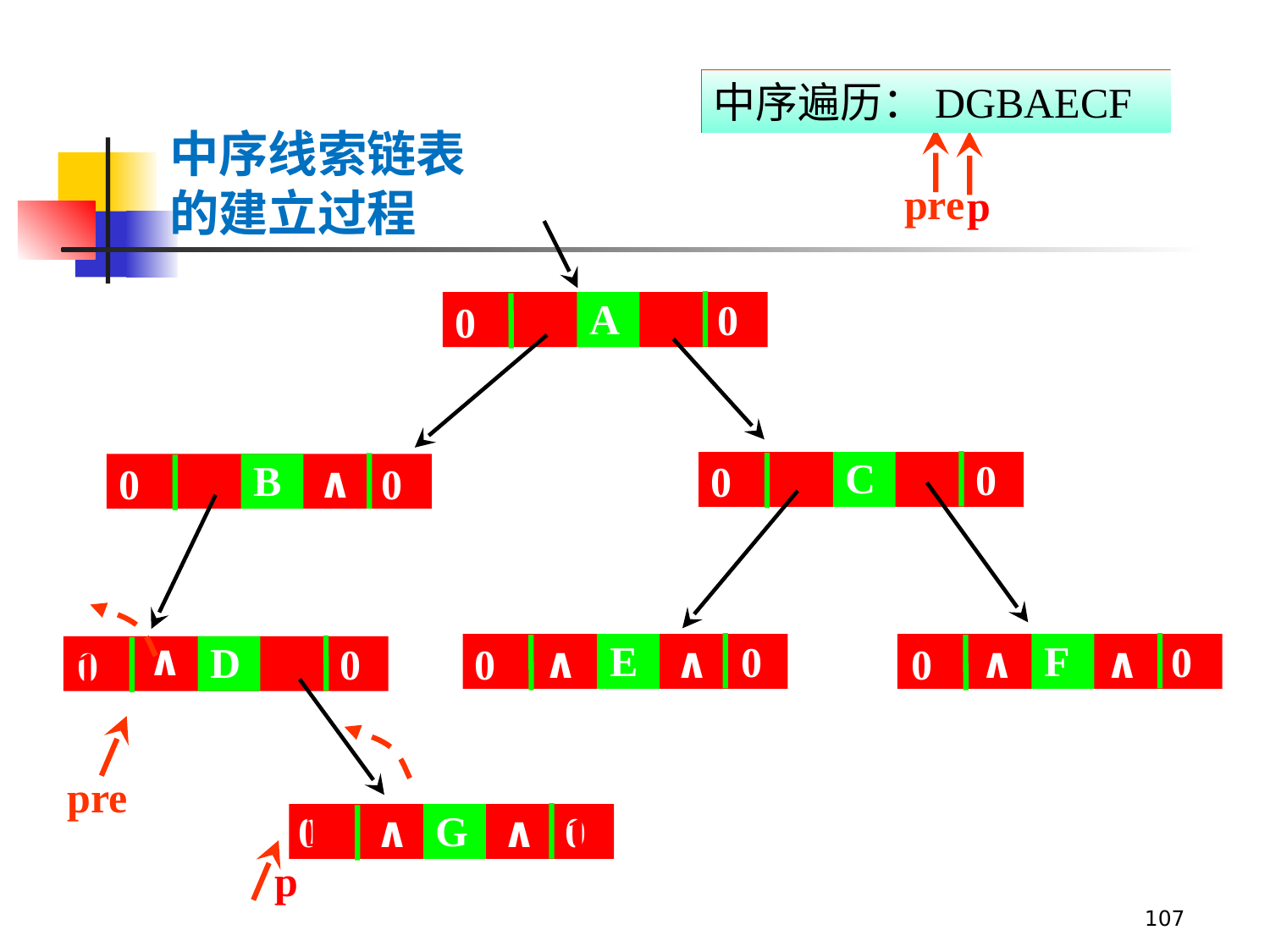

6.4 遍历二叉树和线索二叉树
中序遍历：DGBAECF
中序线索链表
的建立过程

pre

p
中序遍历二叉链表
p为正在访问的结点
pre为刚访问的结点

0

A

0

0

C

0

B
∧

0
0

∧

0
0

∧
E
∧

∧
F
∧

1
0
0
0

D

0

pre

1
1

0
0
∧
∧

G

p
107